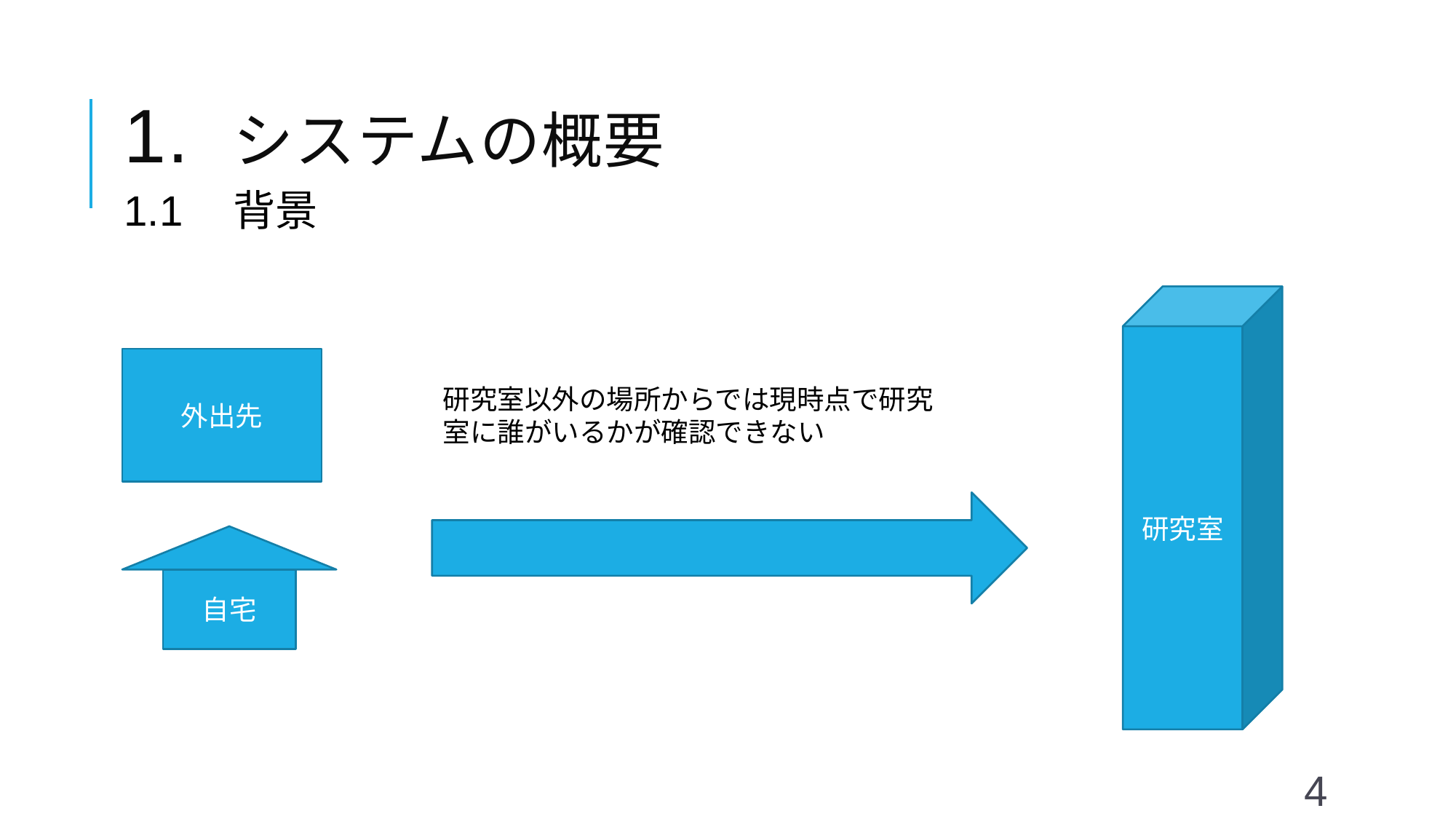

1.	システムの概要
1.1	背景
研究室
外出先
研究室以外の場所からでは現時点で研究室に誰がいるかが確認できない

自宅
4